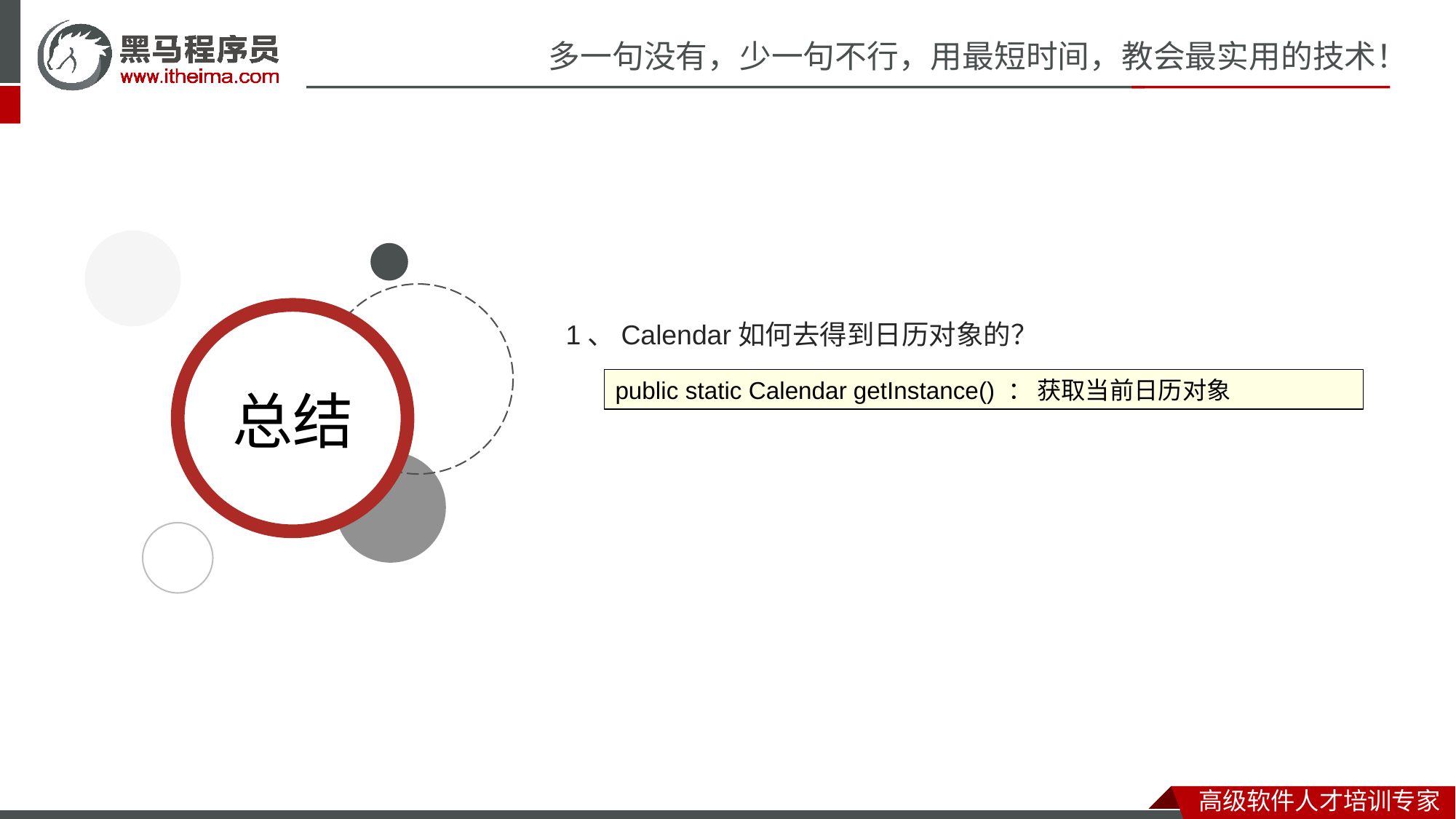

1、Calendar如何去得到日历对象的？
public static Calendar getInstance() ： 获取当前日历对象